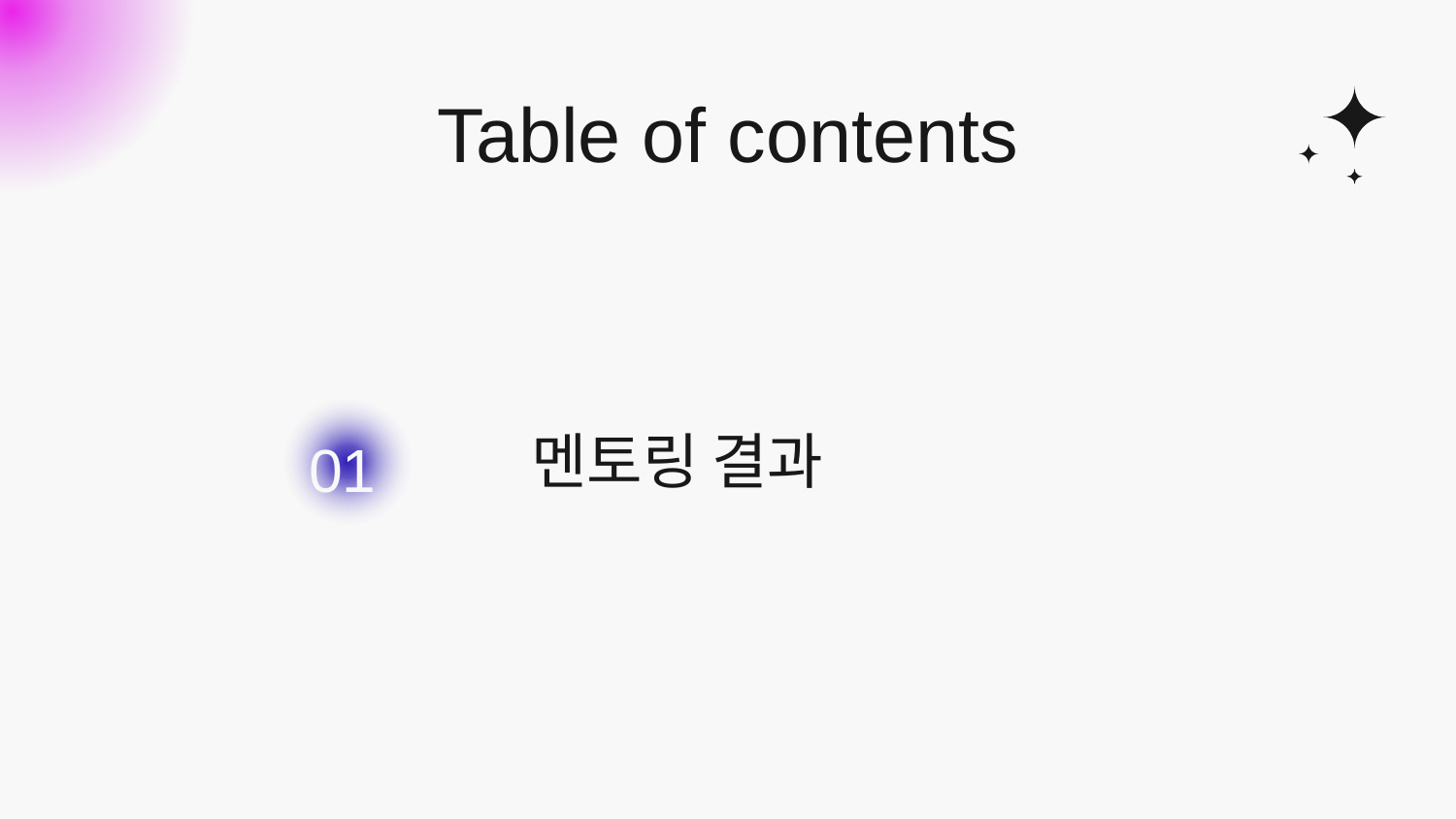

# Table of contents

01
멘토링 결과
01
01
01